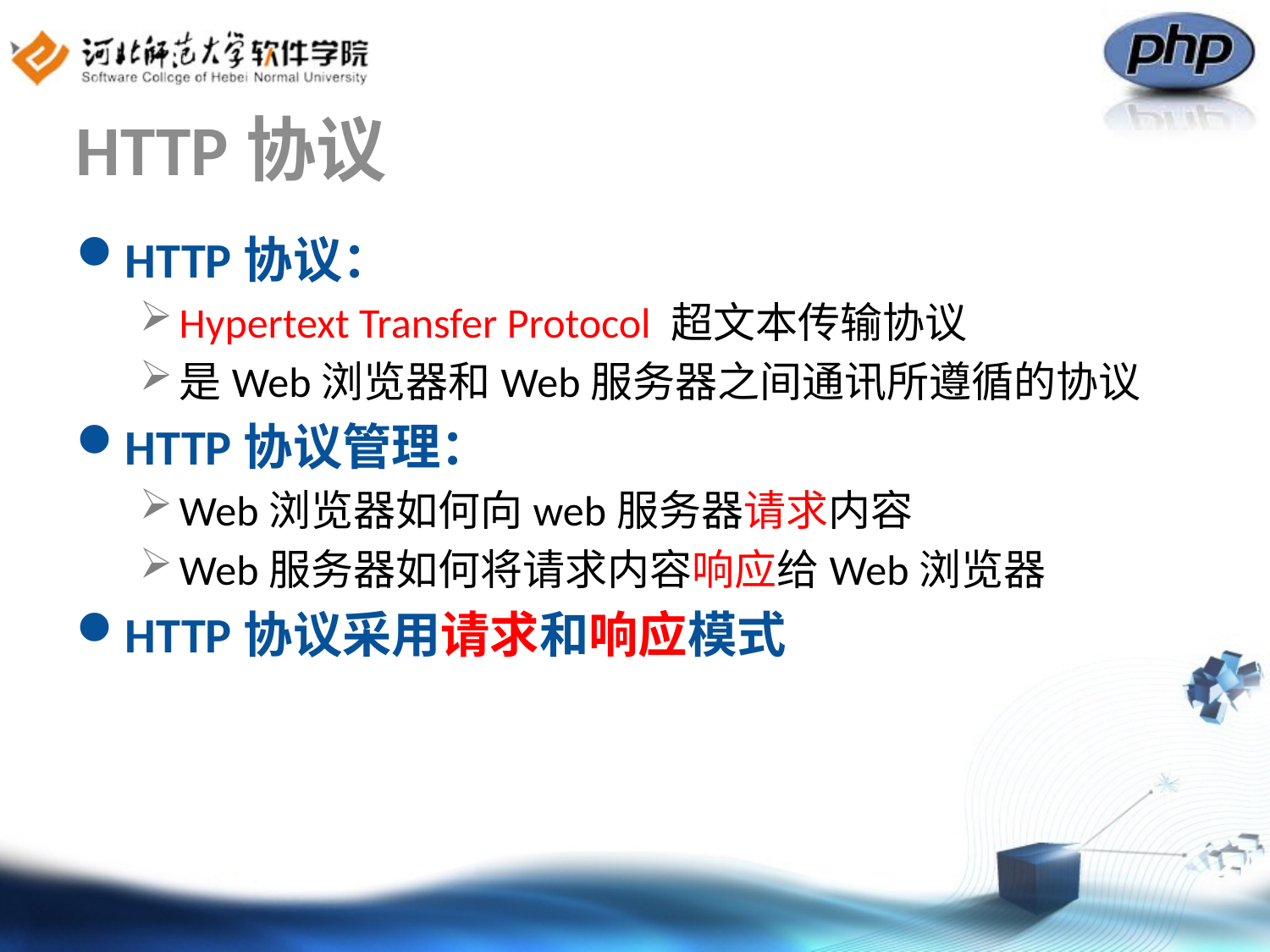

# HTTP协议
HTTP协议：
Hypertext Transfer Protocol 超文本传输协议
是Web浏览器和Web服务器之间通讯所遵循的协议
HTTP协议管理：
Web浏览器如何向web服务器请求内容
Web服务器如何将请求内容响应给Web浏览器
HTTP协议采用请求和响应模式